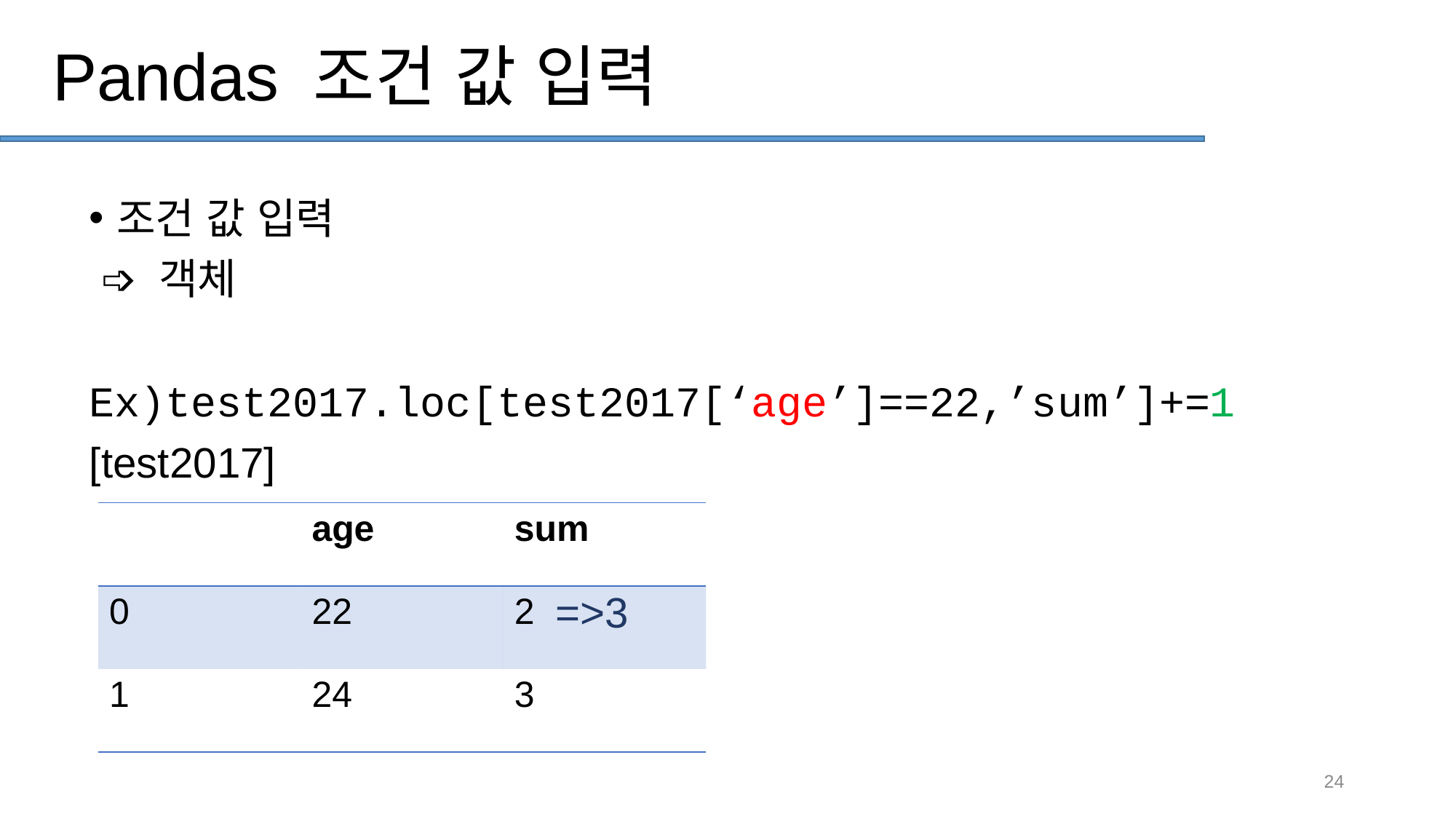

# Pandas 조건 값 입력

조건 값 입력
 ➩ 객체

Ex)test2017.loc[test2017[‘age’]==22,’sum’]+=1
[test2017]
|  | age | sum |
| --- | --- | --- |
| 0 | 22 | 2 |
| 1 | 24 | 3 |
=>3
24